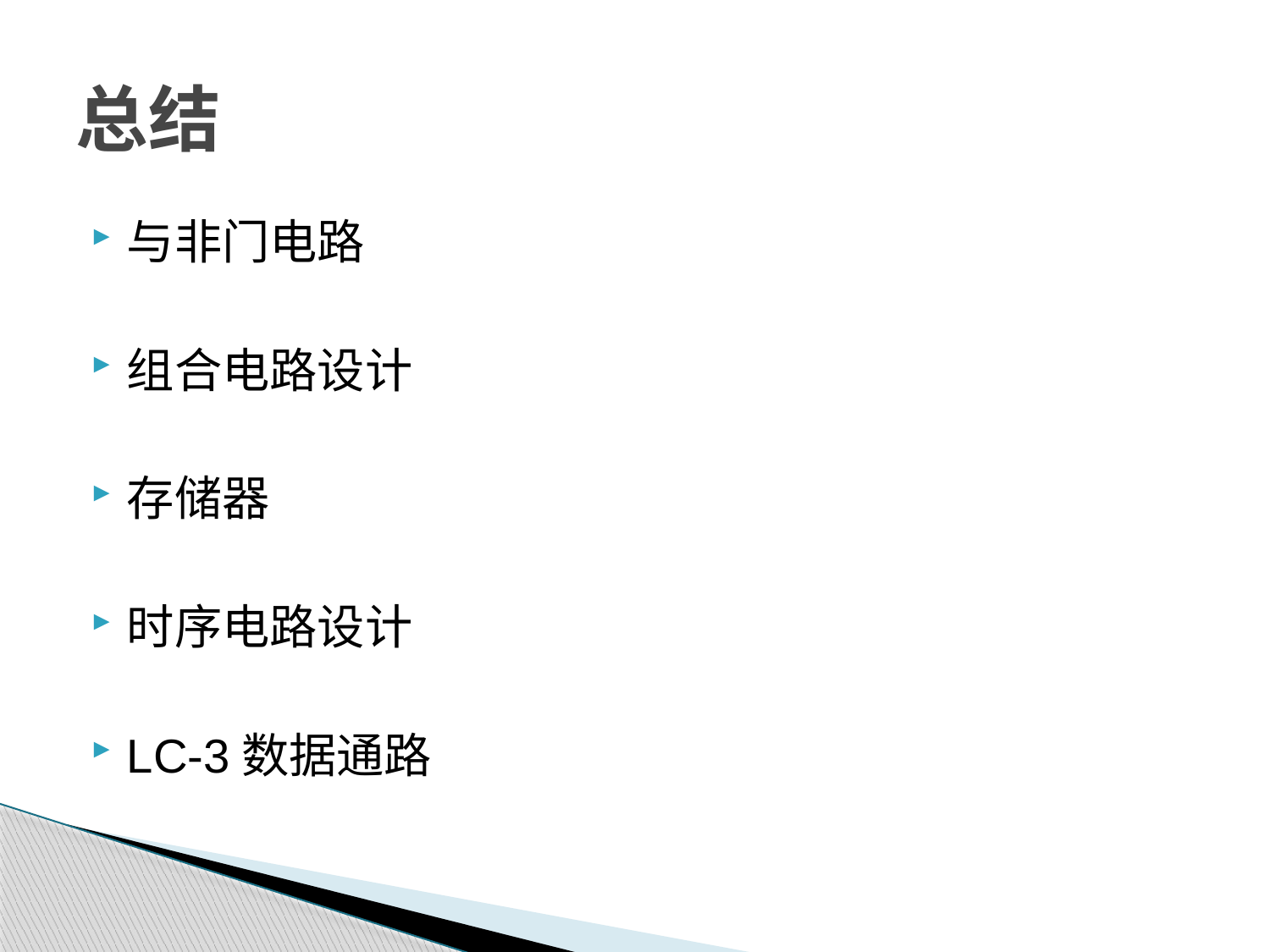

# 总结
与非门电路

组合电路设计

存储器

时序电路设计

LC-3数据通路